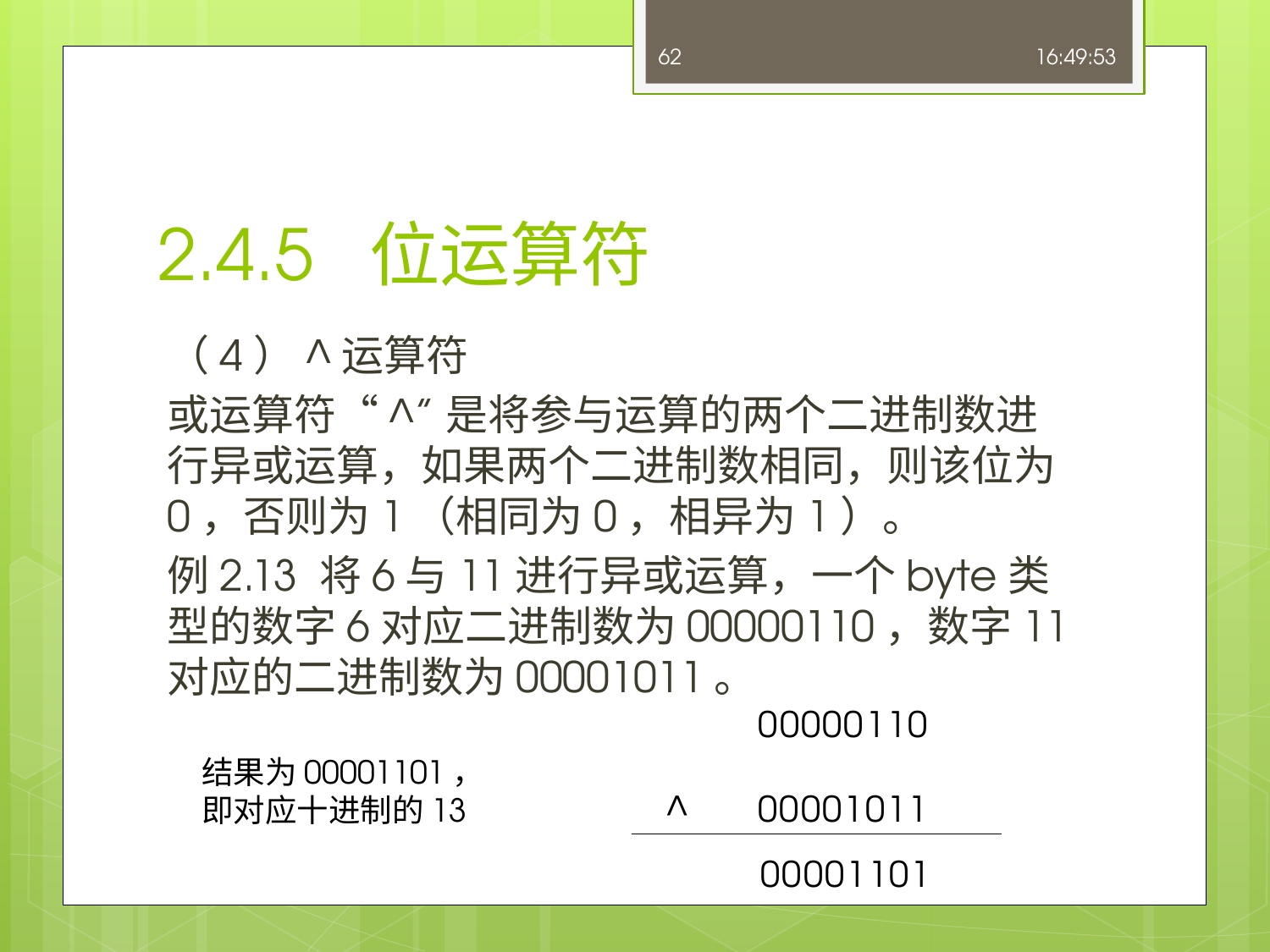

62
16:49:53
# 2.4.5  位运算符
（4）^运算符
或运算符“^”是将参与运算的两个二进制数进行异或运算，如果两个二进制数相同，则该位为0，否则为1（相同为0，相异为1）。
例2.13 将6与11进行异或运算，一个byte类型的数字6对应二进制数为00000110，数字11对应的二进制数为00001011。
        00000110

^      00001011
结果为00001101，
即对应十进制的13
00001101